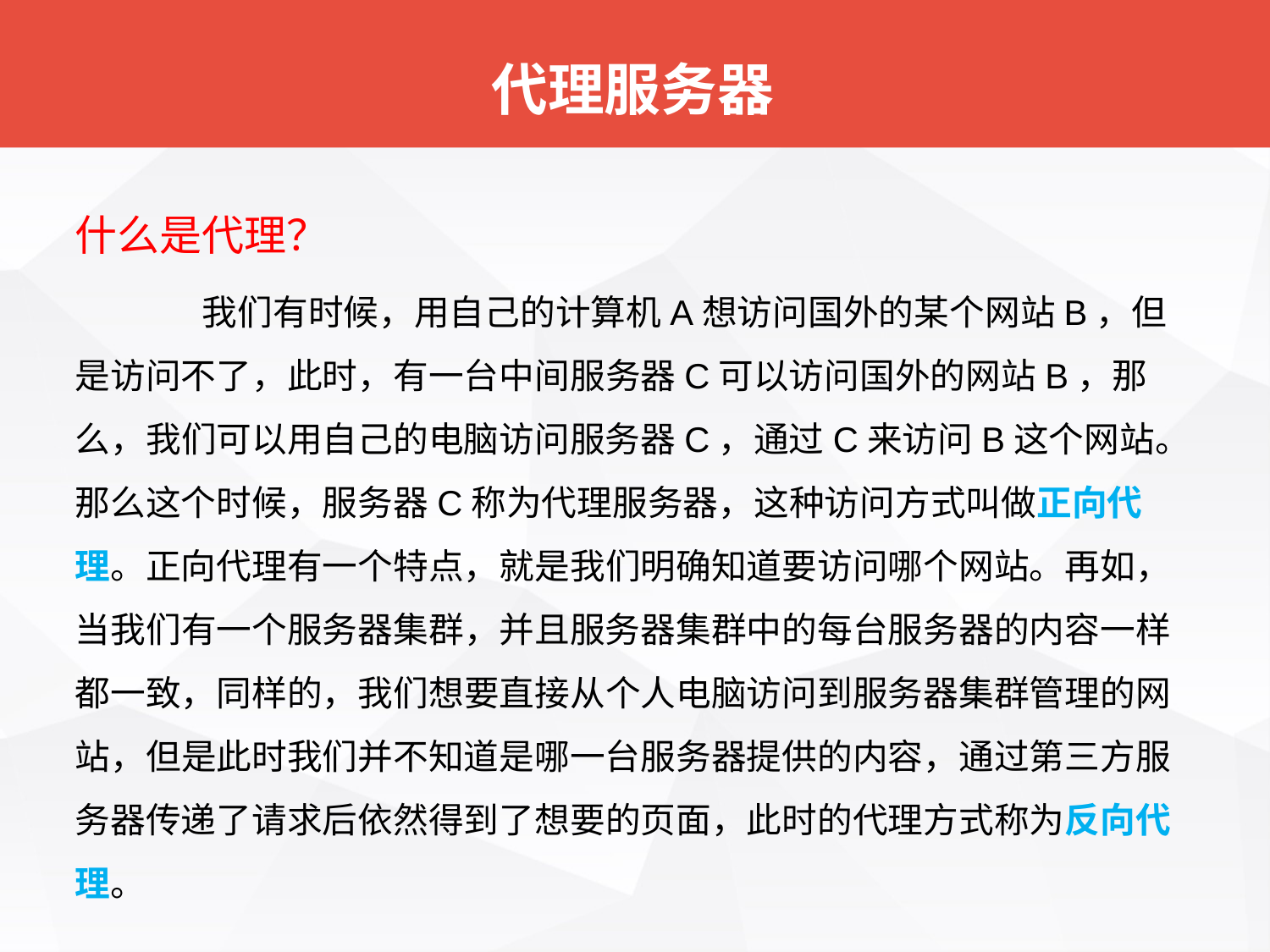

# 代理服务器

		我们有时候，用自己的计算机A想访问国外的某个网站B，但是访问不了，此时，有一台中间服务器C可以访问国外的网站B，那么，我们可以用自己的电脑访问服务器C，通过C来访问B这个网站。那么这个时候，服务器C称为代理服务器，这种访问方式叫做正向代理。正向代理有一个特点，就是我们明确知道要访问哪个网站。再如，当我们有一个服务器集群，并且服务器集群中的每台服务器的内容一样都一致，同样的，我们想要直接从个人电脑访问到服务器集群管理的网站，但是此时我们并不知道是哪一台服务器提供的内容，通过第三方服务器传递了请求后依然得到了想要的页面，此时的代理方式称为反向代理。

什么是代理？